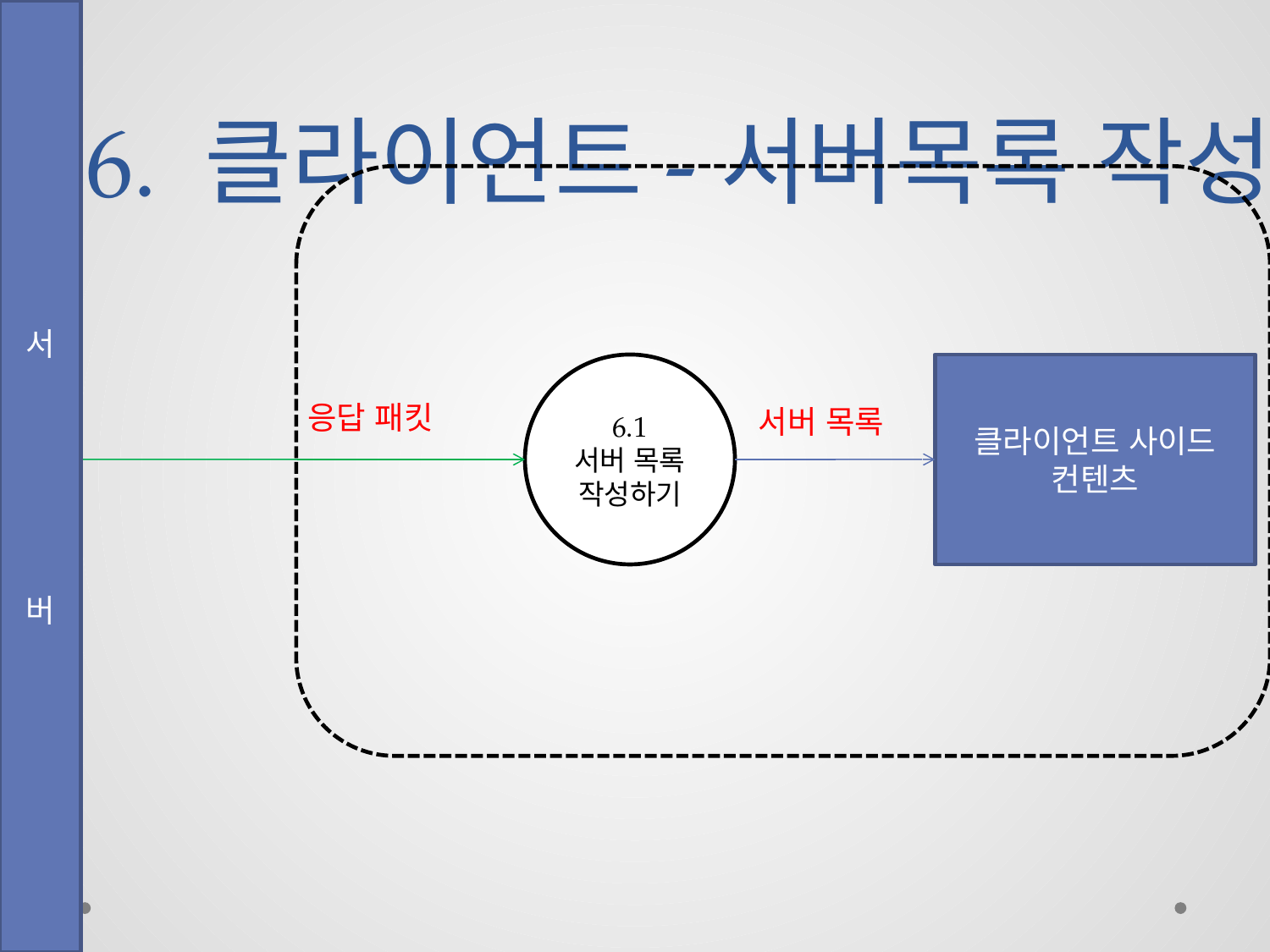

# 6. 클라이언트-서버목록 작성
서

버

6.1
서버 목록
작성하기
클라이언트 사이드
컨텐츠
응답 패킷
서버 목록